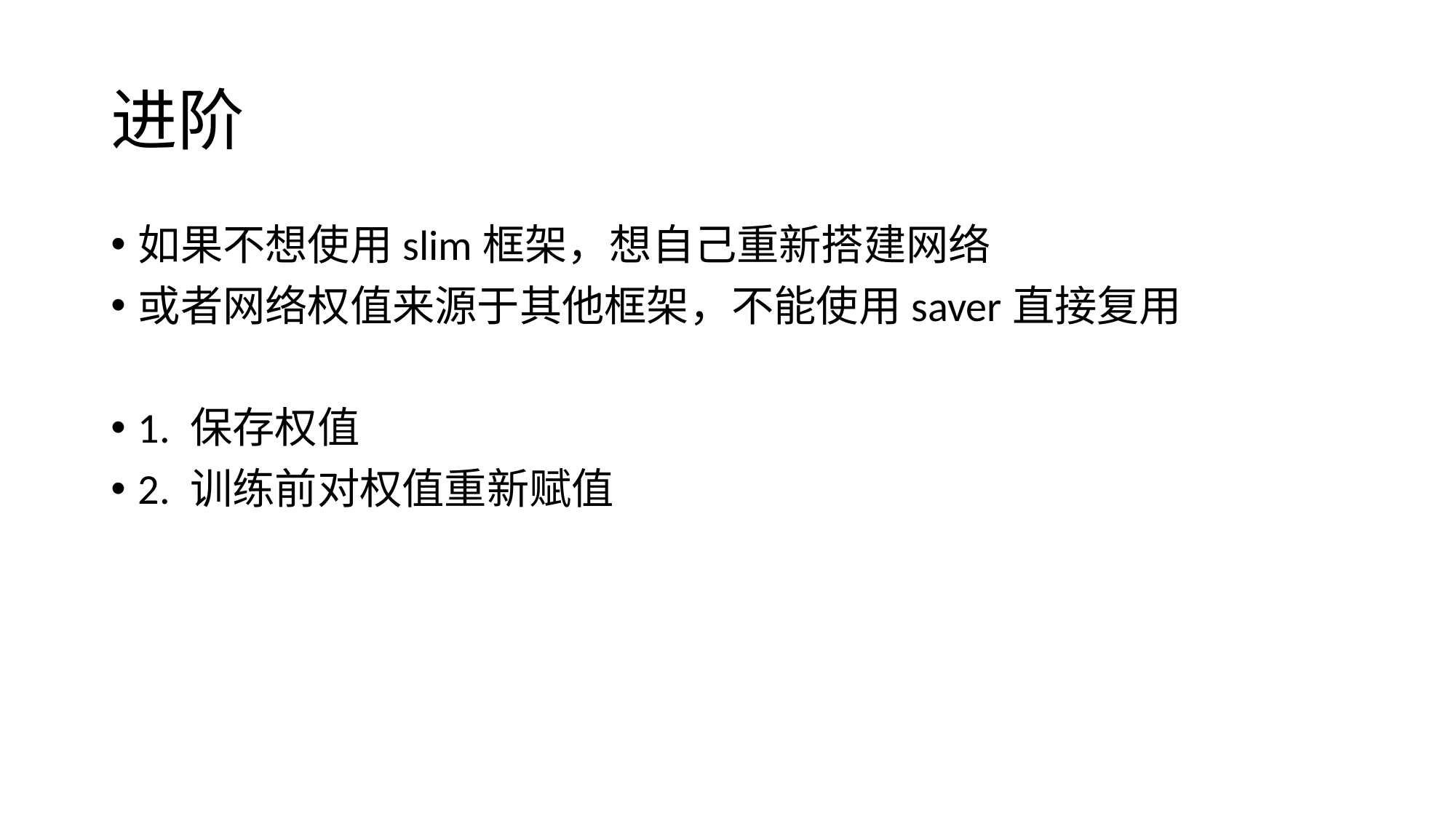

# 进阶
如果不想使用slim框架，想自己重新搭建网络
或者网络权值来源于其他框架，不能使用saver直接复用

1. 保存权值
2. 训练前对权值重新赋值